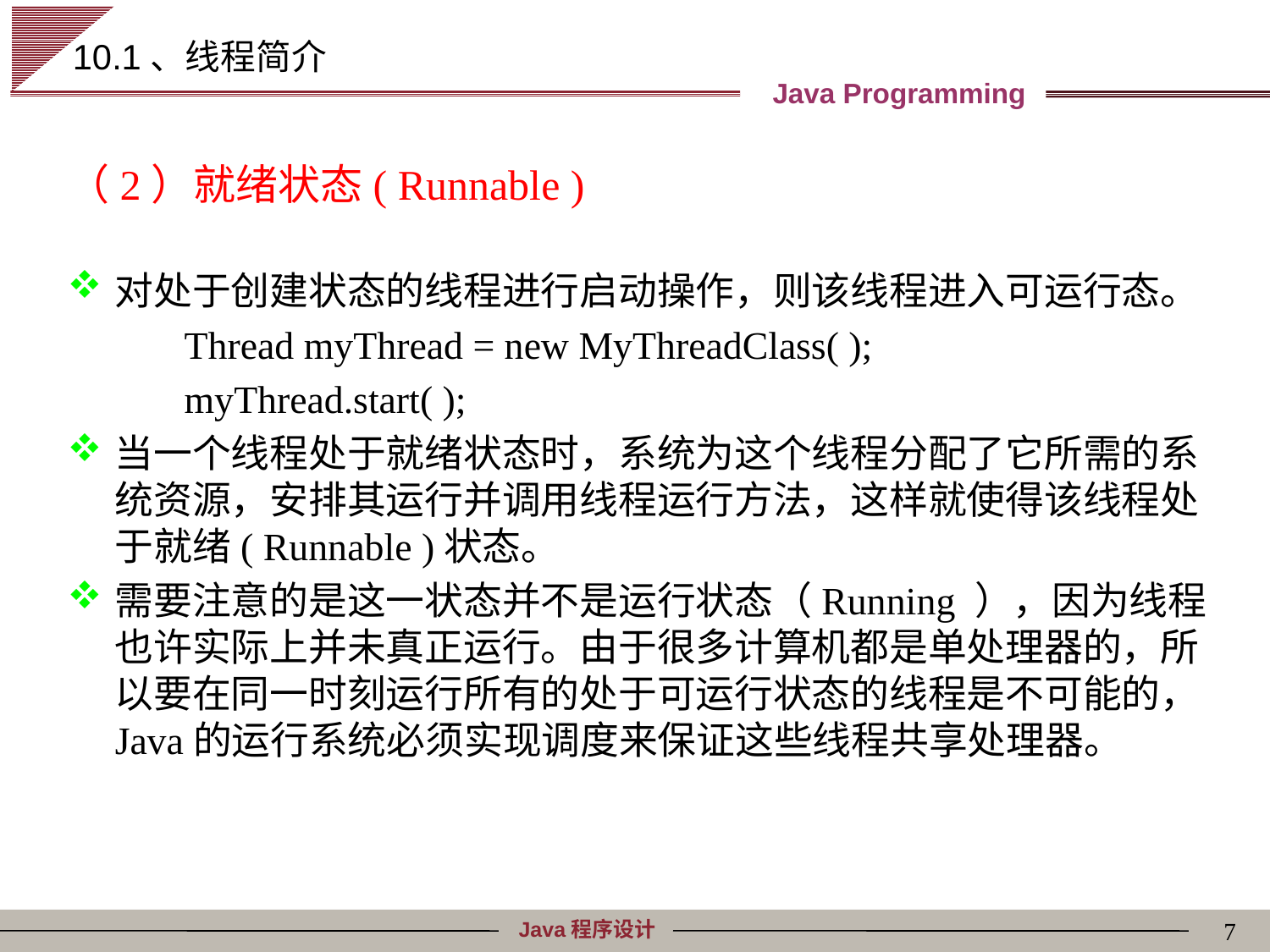

# 10.1、线程简介
（2）就绪状态( Runnable )

对处于创建状态的线程进行启动操作，则该线程进入可运行态。
            Thread myThread = new MyThreadClass( );
            myThread.start( );
当一个线程处于就绪状态时，系统为这个线程分配了它所需的系统资源，安排其运行并调用线程运行方法，这样就使得该线程处于就绪( Runnable )状态。
需要注意的是这一状态并不是运行状态（Running ），因为线程也许实际上并未真正运行。由于很多计算机都是单处理器的，所以要在同一时刻运行所有的处于可运行状态的线程是不可能的，Java的运行系统必须实现调度来保证这些线程共享处理器。